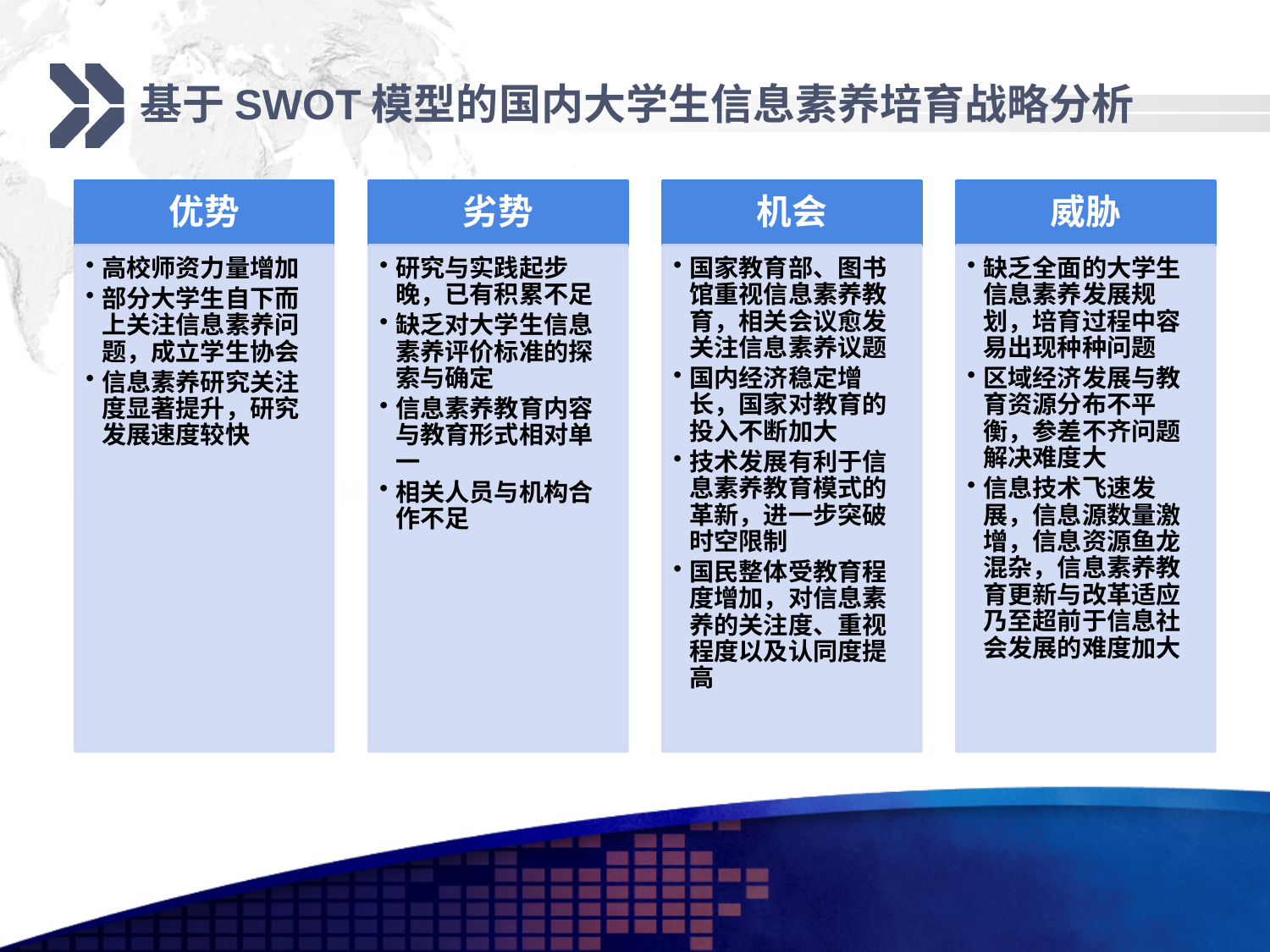

# 基于SWOT模型的国内大学生信息素养培育战略分析
优势
高校师资力量增加
部分大学生自下而上关注信息素养问题，成立学生协会
信息素养研究关注度显著提升，研究发展速度较快
劣势
研究与实践起步晚，已有积累不足
缺乏对大学生信息素养评价标准的探索与确定
信息素养教育内容与教育形式相对单一
相关人员与机构合作不足
机会
国家教育部、图书馆重视信息素养教育，相关会议愈发关注信息素养议题
国内经济稳定增长，国家对教育的投入不断加大
技术发展有利于信息素养教育模式的革新，进一步突破时空限制
国民整体受教育程度增加，对信息素养的关注度、重视程度以及认同度提高
威胁
缺乏全面的大学生信息素养发展规划，培育过程中容易出现种种问题
区域经济发展与教育资源分布不平衡，参差不齐问题解决难度大
信息技术飞速发展，信息源数量激增，信息资源鱼龙混杂，信息素养教育更新与改革适应乃至超前于信息社会发展的难度加大